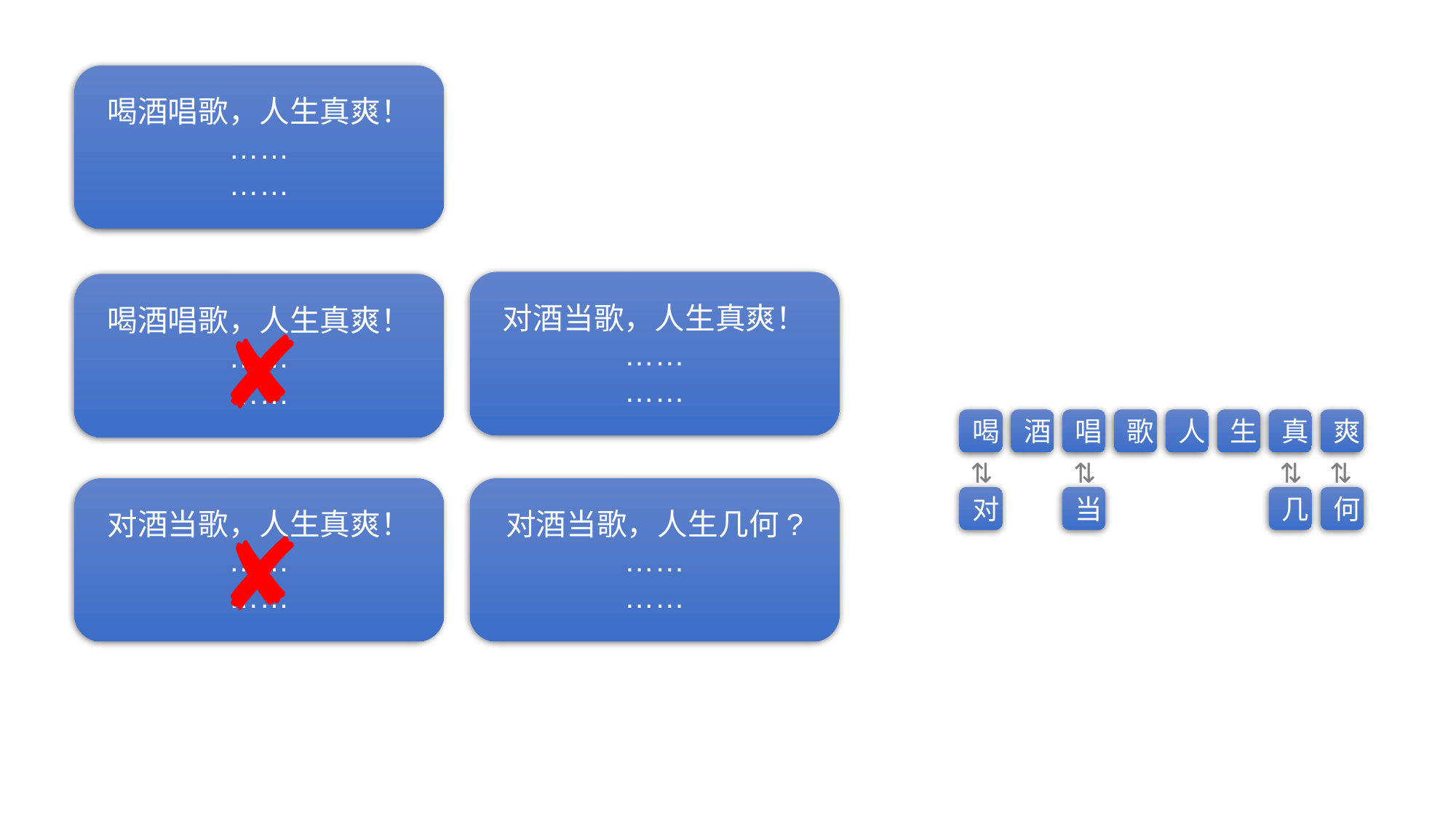

喝酒唱歌，人生真爽！
……
……
对酒当歌，人生真爽！
……
……
喝酒唱歌，人生真爽！
……
……
✘
喝
酒
唱
歌
人
生
真
爽
⇅
⇅
⇅
⇅
对酒当歌，人生真爽！
……
……
对酒当歌，人生几何?
……
……
对
当
几
何
✘